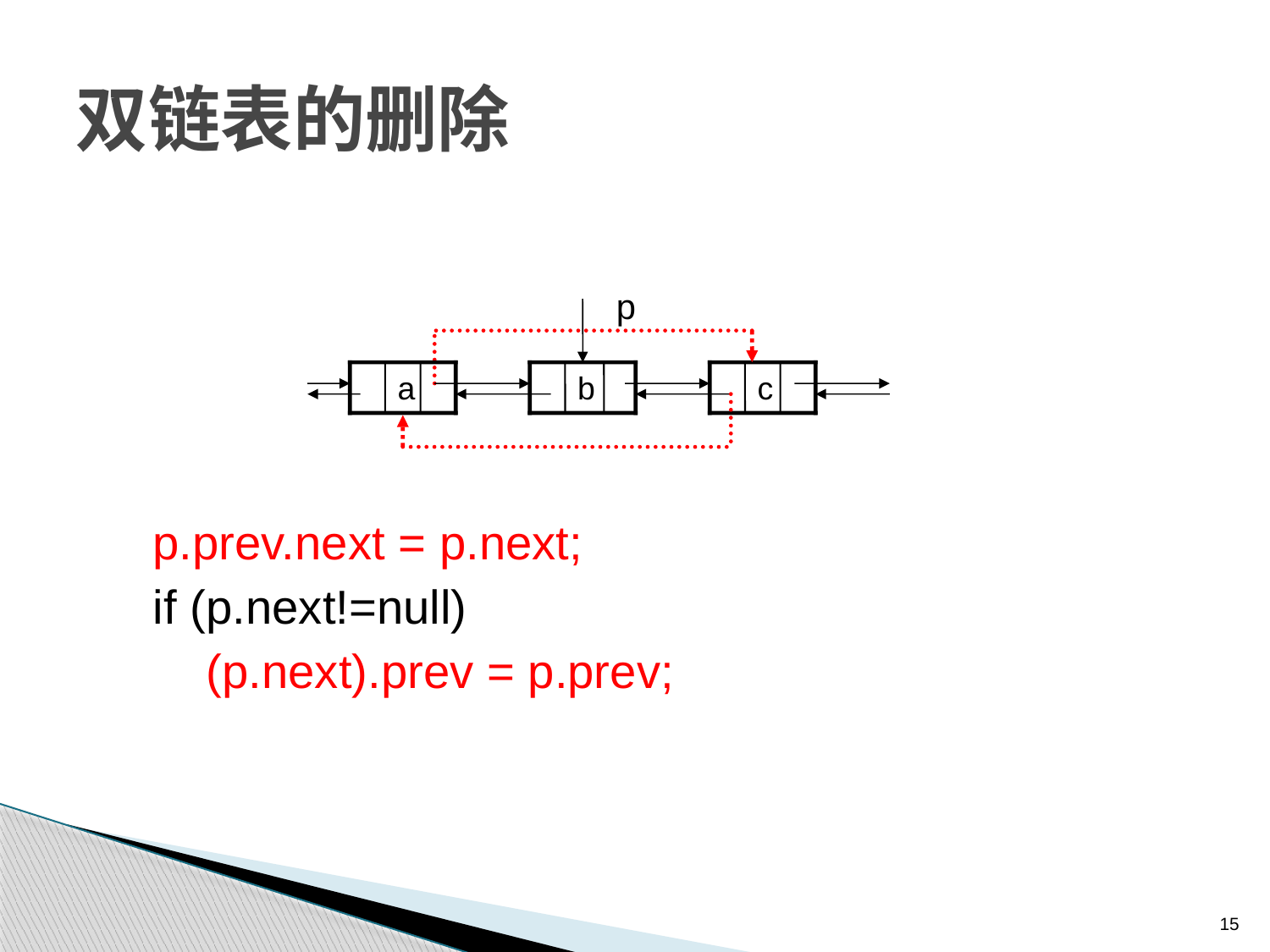

# 双链表的删除

p

a

b

c

p.prev.next = p.next;
if (p.next!=null)
    (p.next).prev = p.prev;
15